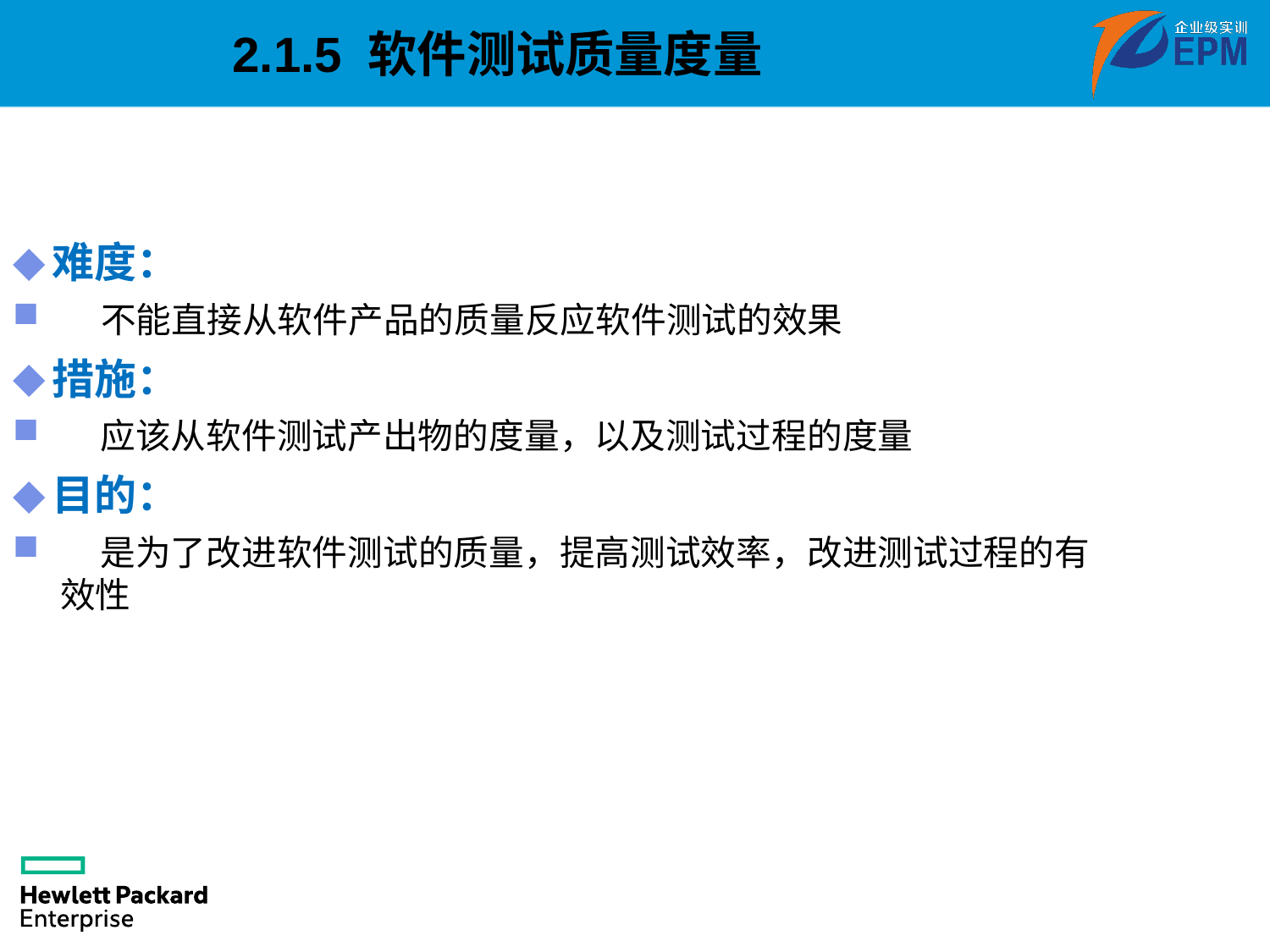

2.1.5 软件测试质量度量

难度：
    不能直接从软件产品的质量反应软件测试的效果
措施：
    应该从软件测试产出物的度量，以及测试过程的度量
目的：
    是为了改进软件测试的质量，提高测试效率，改进测试过程的有效性